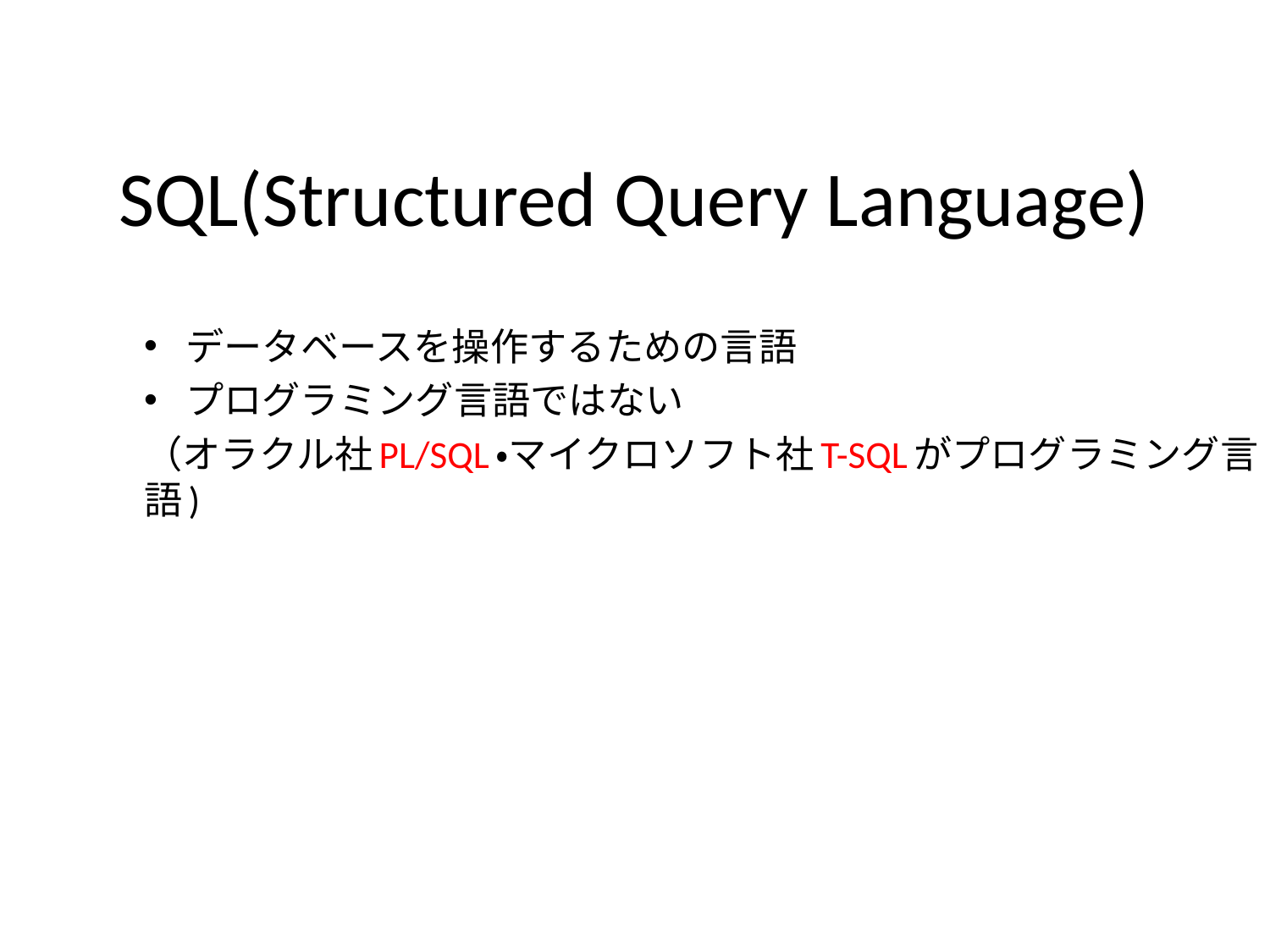

# SQL(Structured Query Language)
データベースを操作するための言語
プログラミング言語ではない
（オラクル社PL/SQL・マイクロソフト社T-SQLがプログラミング言語)